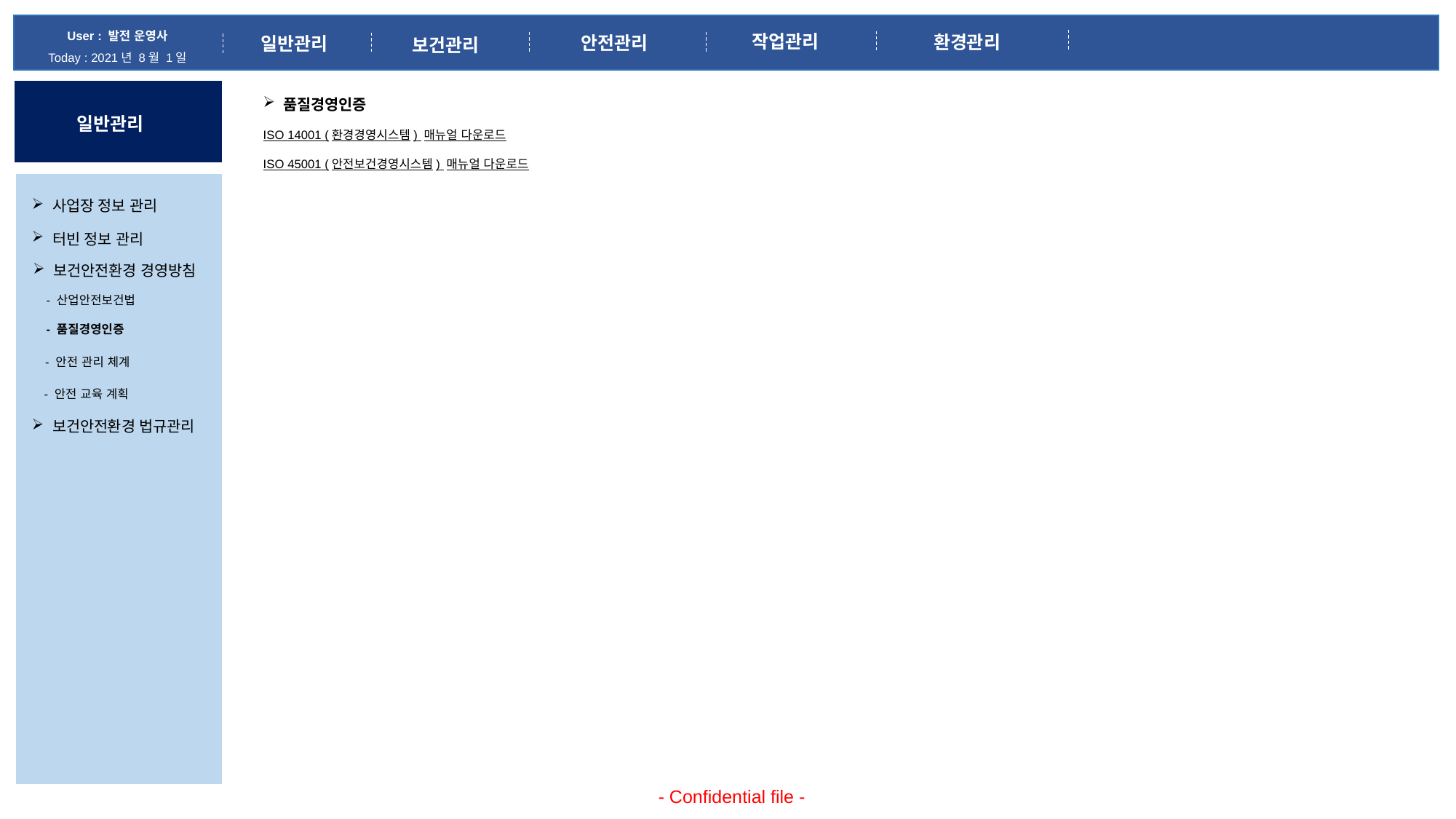

User : 발전 운영사
Today : 2021년 8월 1일
작업관리
환경관리
안전관리
일반관리
보건관리

품질경영인증

ISO 14001 (환경경영시스템) 매뉴얼 다운로드

ISO 45001 (안전보건경영시스템) 매뉴얼 다운로드
일반관리

사업장 정보 관리
터빈 정보 관리
보건안전환경 경영방침
- 산업안전보건법
- 품질경영인증
- 안전 관리 체계
- 안전 교육 계획
보건안전환경 법규관리
- Confidential file -